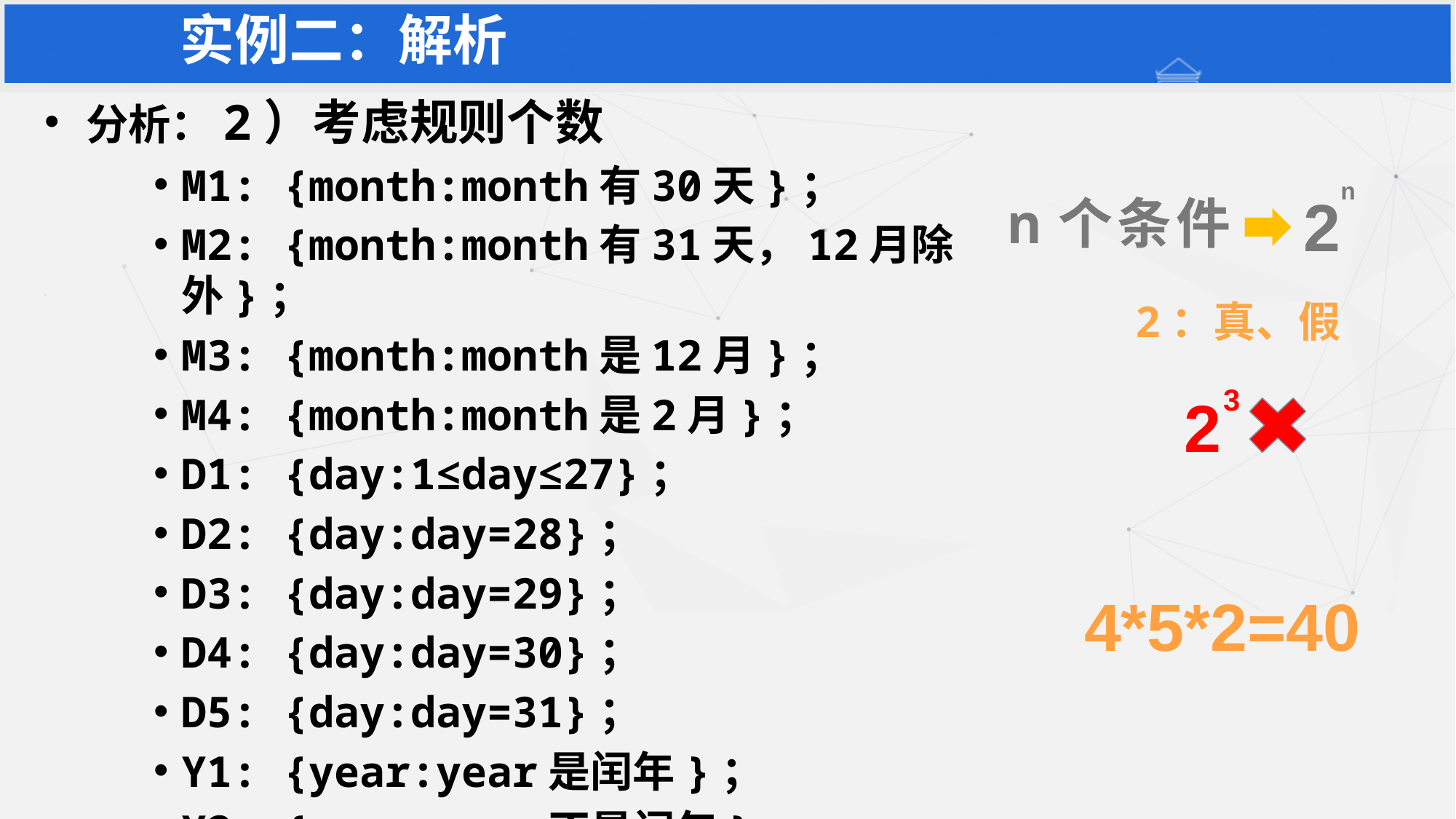

实例二：解析
分析：2）考虑规则个数
M1: {month:month有30天}；
M2: {month:month有31天，12月除外}；
M3: {month:month是12月}；
M4: {month:month是2月}；
D1: {day:1≤day≤27}；
D2: {day:day=28}；
D3: {day:day=29}；
D4: {day:day=30}；
D5: {day:day=31}；
Y1: {year:year是闰年}；
Y2: {year:year不是闰年}

n

2

n个条件

2：真、假
3

2

4*5*2=40